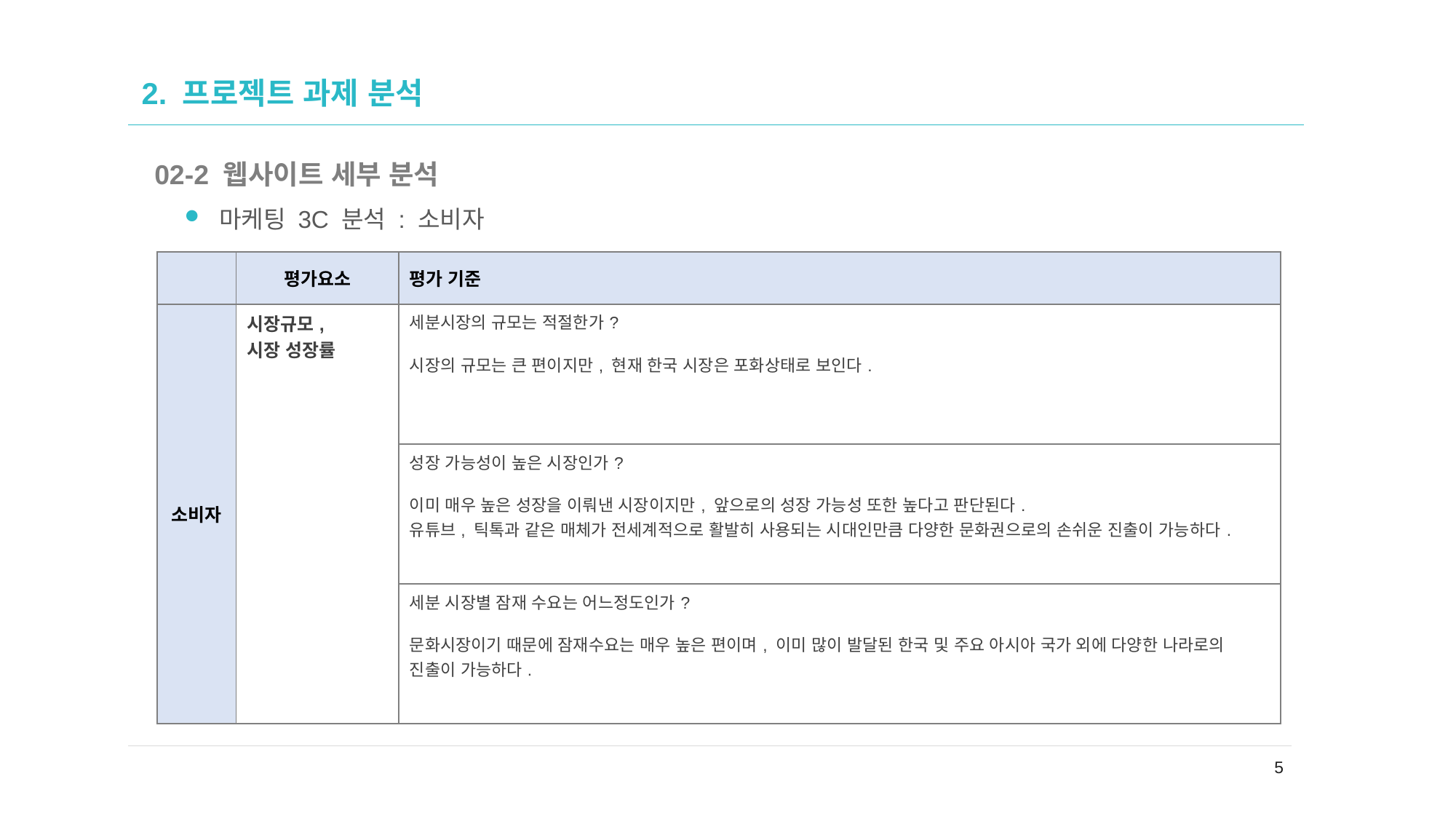

02
# 2. 프로젝트 과제 분석
02-2 웹사이트 세부 분석
마케팅 3C 분석 : 소비자

|  | 평가요소 | 평가 기준 |
| --- | --- | --- |
| 소비자 | 시장규모, 시장 성장률 | 세분시장의 규모는 적절한가? 시장의 규모는 큰 편이지만, 현재 한국 시장은 포화상태로 보인다. |
|  |  | 성장 가능성이 높은 시장인가? 이미 매우 높은 성장을 이뤄낸 시장이지만, 앞으로의 성장 가능성 또한 높다고 판단된다. 유튜브, 틱톡과 같은 매체가 전세계적으로 활발히 사용되는 시대인만큼 다양한 문화권으로의 손쉬운 진출이 가능하다. |
|  |  | 세분 시장별 잠재 수요는 어느정도인가? 문화시장이기 때문에 잠재수요는 매우 높은 편이며, 이미 많이 발달된 한국 및 주요 아시아 국가 외에 다양한 나라로의 진출이 가능하다. |
5